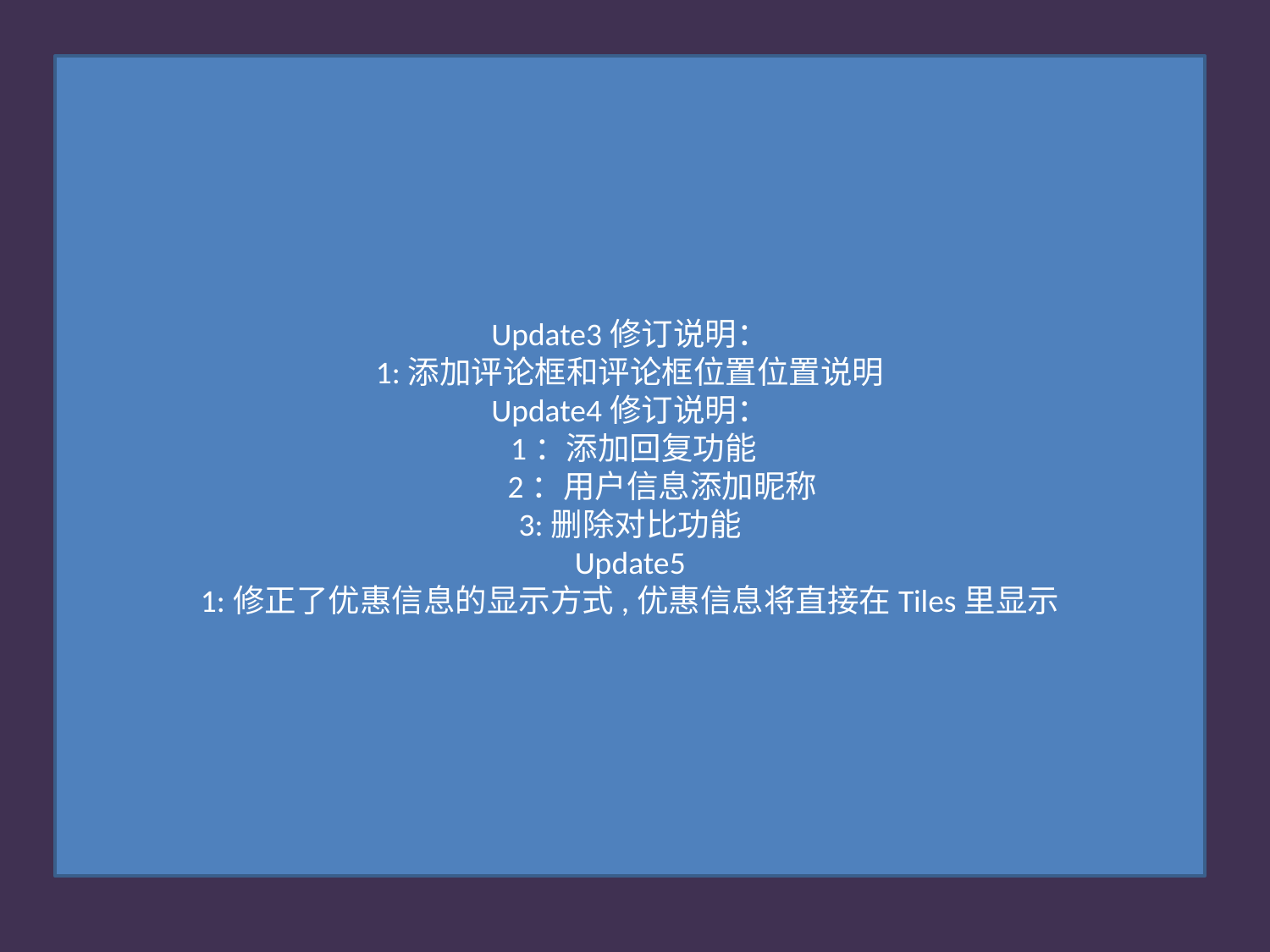

Update3修订说明：
1:添加评论框和评论框位置位置说明
Update4修订说明：
 1：添加回复功能
          2：用户信息添加昵称
3:删除对比功能
Update5
1:修正了优惠信息的显示方式,优惠信息将直接在Tiles里显示